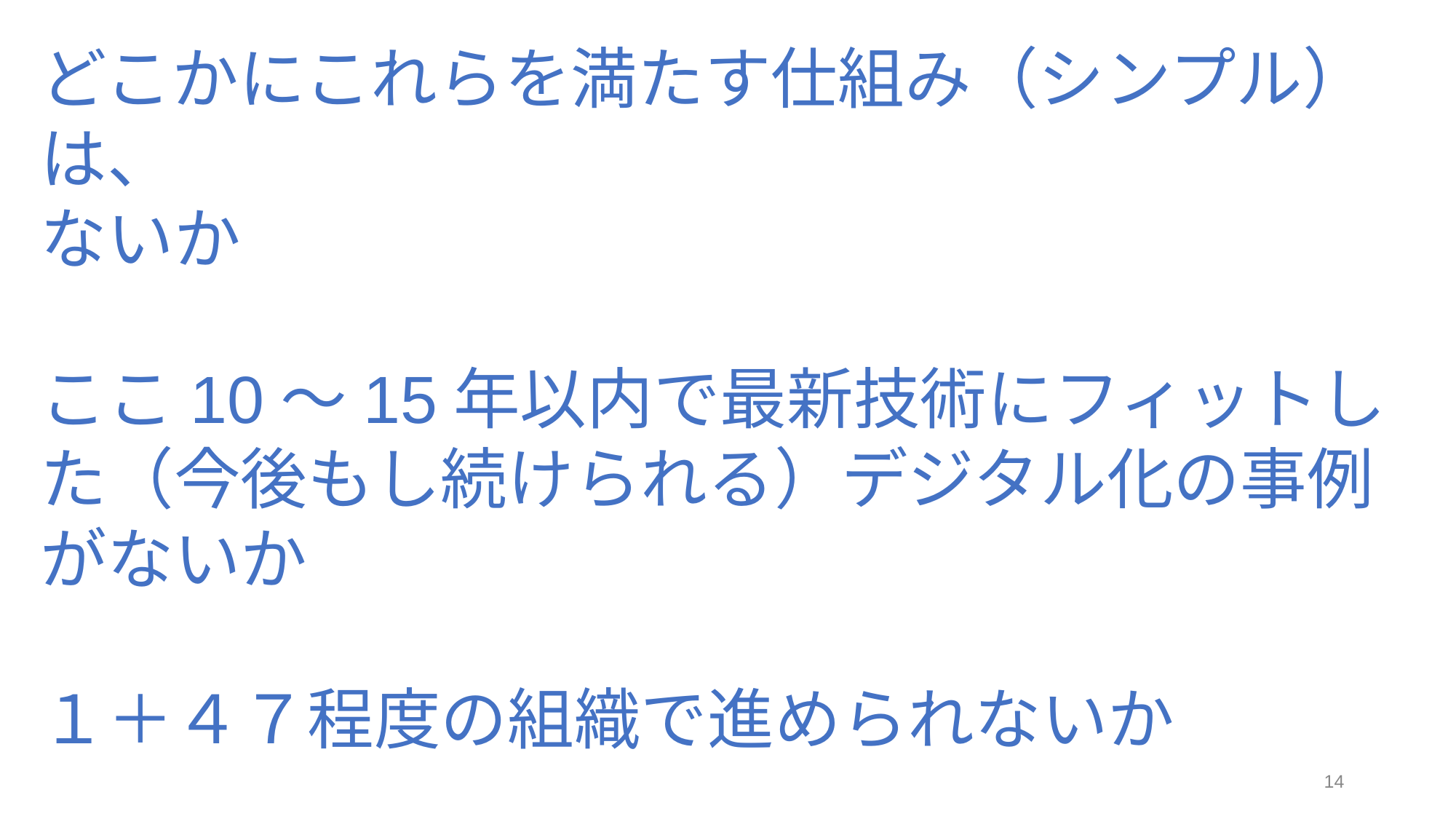

どこかにこれらを満たす仕組み（シンプル）は、
ないか

ここ10～15年以内で最新技術にフィットした（今後もし続けられる）デジタル化の事例がないか

１＋４７程度の組織で進められないか

民主主義的に進めていること
14